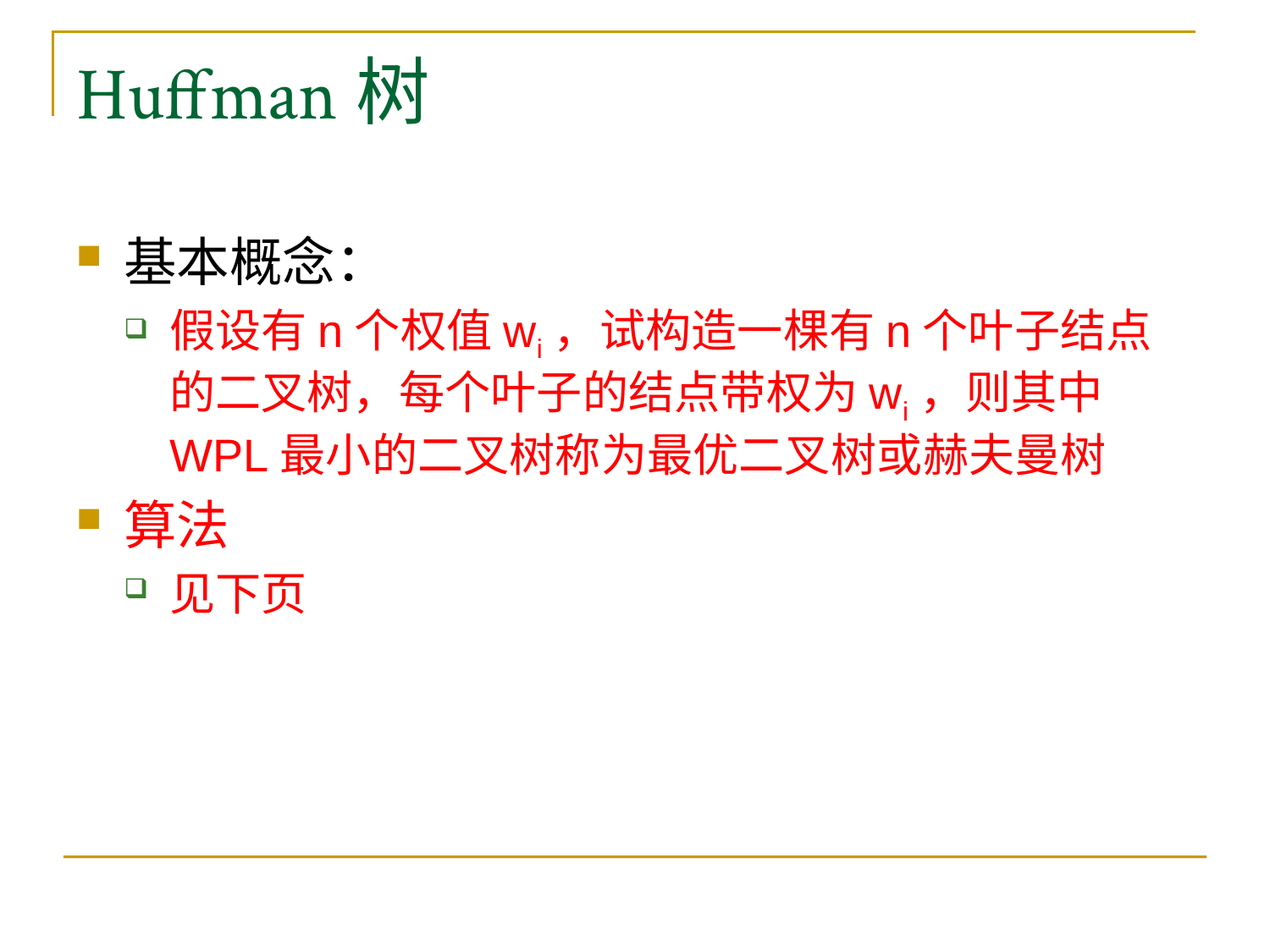

# Huffman树
基本概念：
假设有n个权值wi，试构造一棵有n个叶子结点的二叉树，每个叶子的结点带权为wi，则其中WPL最小的二叉树称为最优二叉树或赫夫曼树
算法
见下页